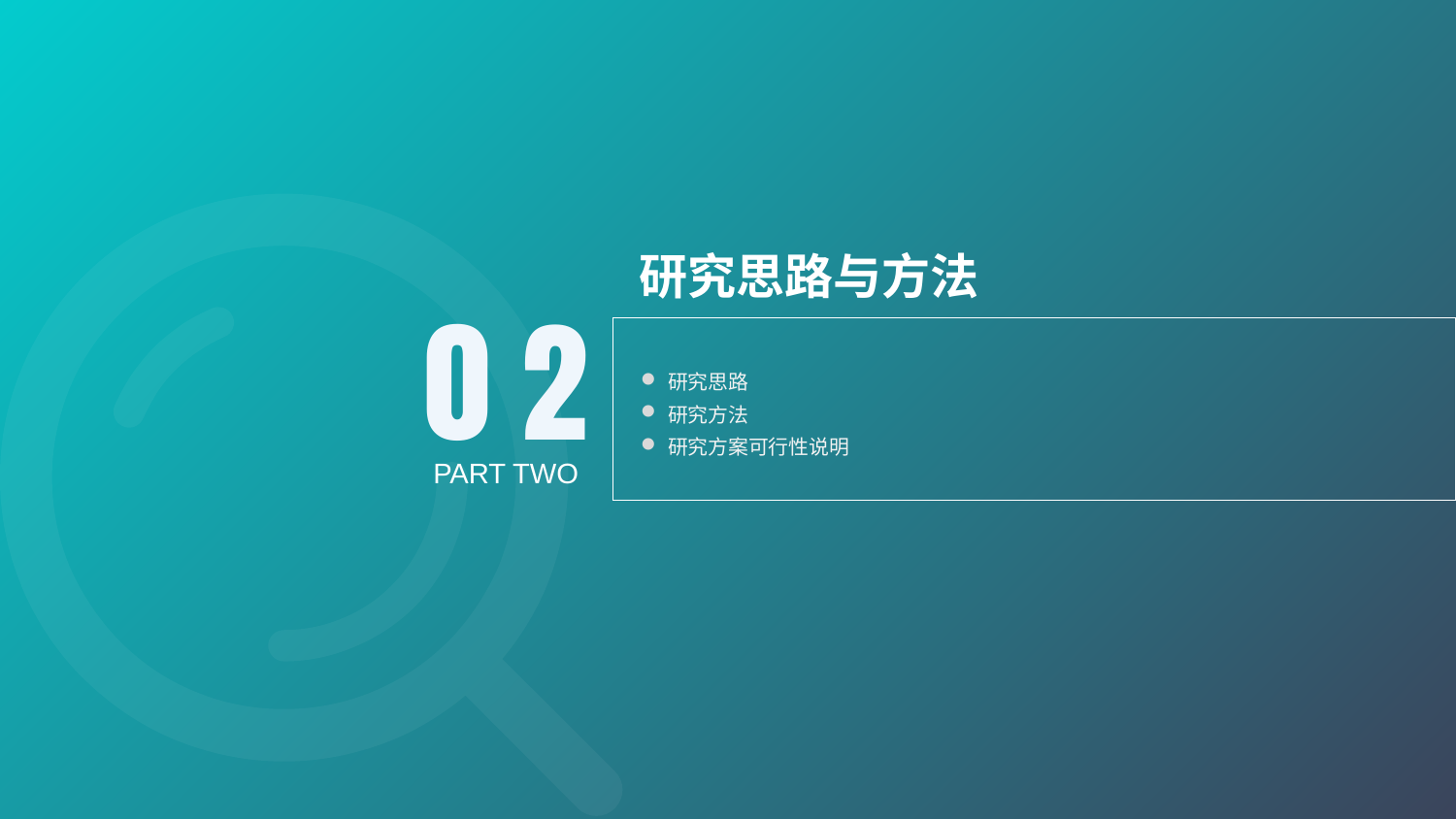

研究思路与方法
0 2

研究思路
研究方法
研究方案可行性说明
PART TWO